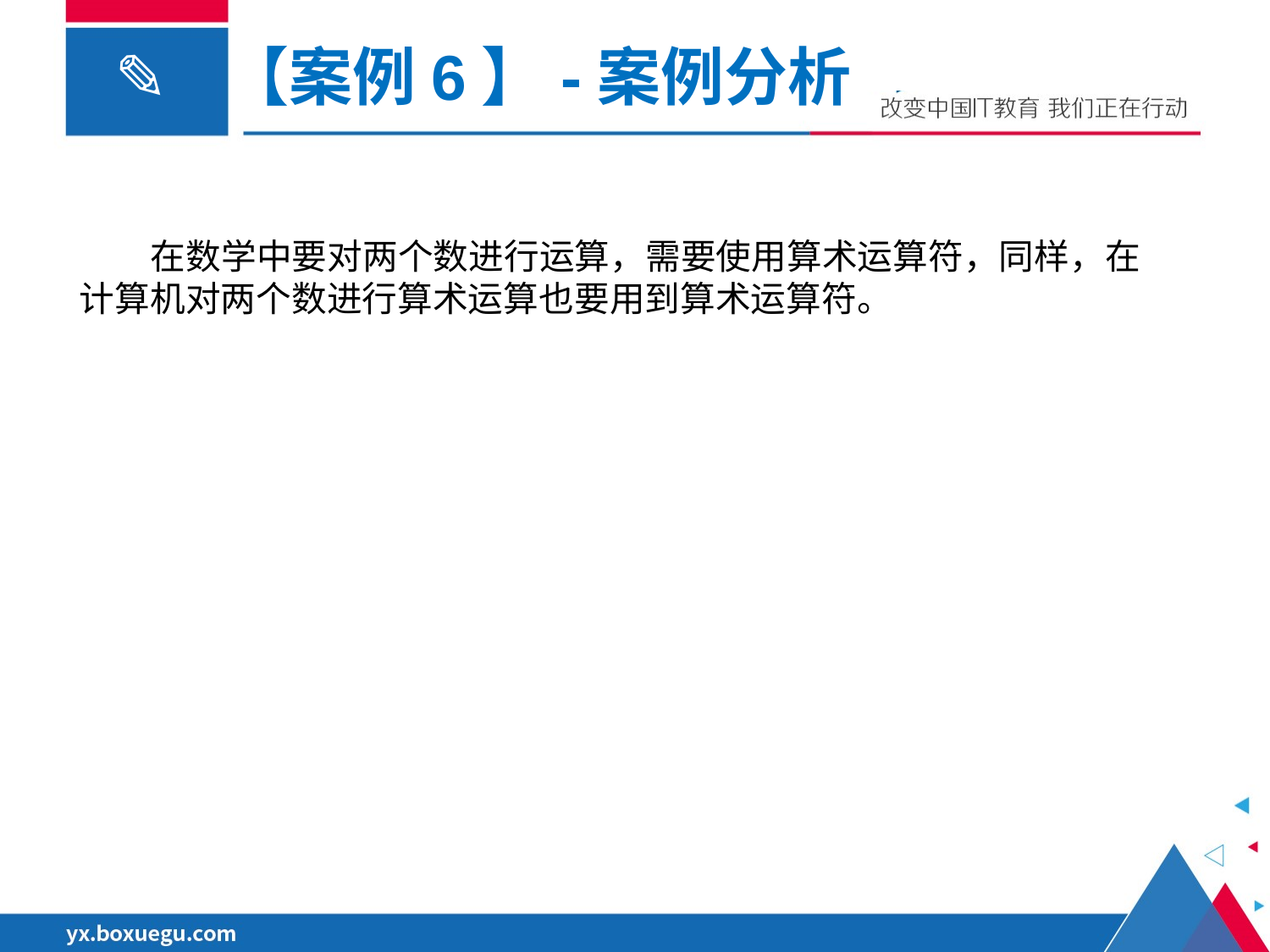

【案例6】-案例分析
        在数学中要对两个数进行运算，需要使用算术运算符，同样，在计算机对两个数进行算术运算也要用到算术运算符。